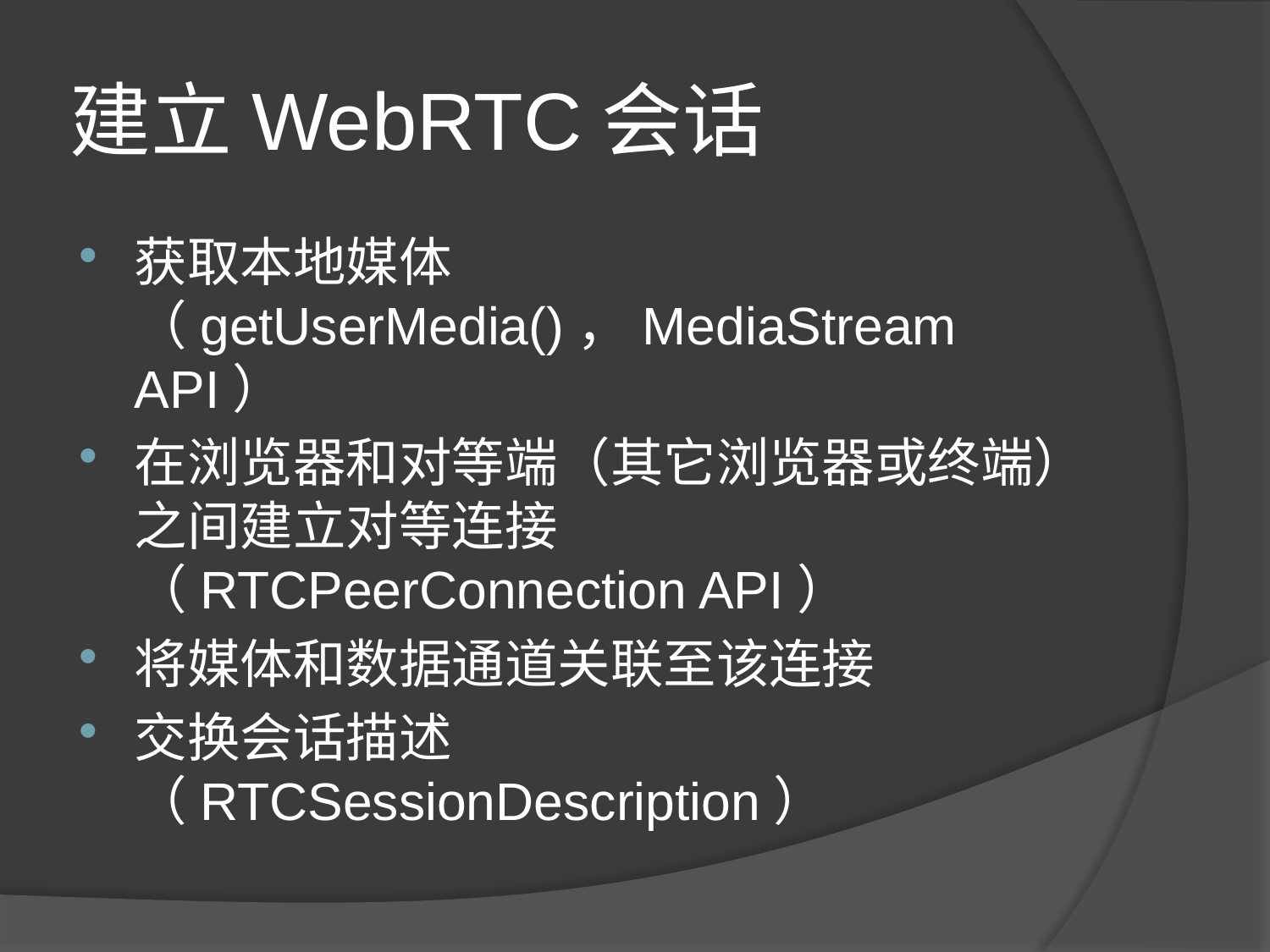

# 建立WebRTC会话
获取本地媒体（getUserMedia()，MediaStream API）
在浏览器和对等端（其它浏览器或终端）之间建立对等连接（RTCPeerConnection API）
将媒体和数据通道关联至该连接
交换会话描述（RTCSessionDescription）